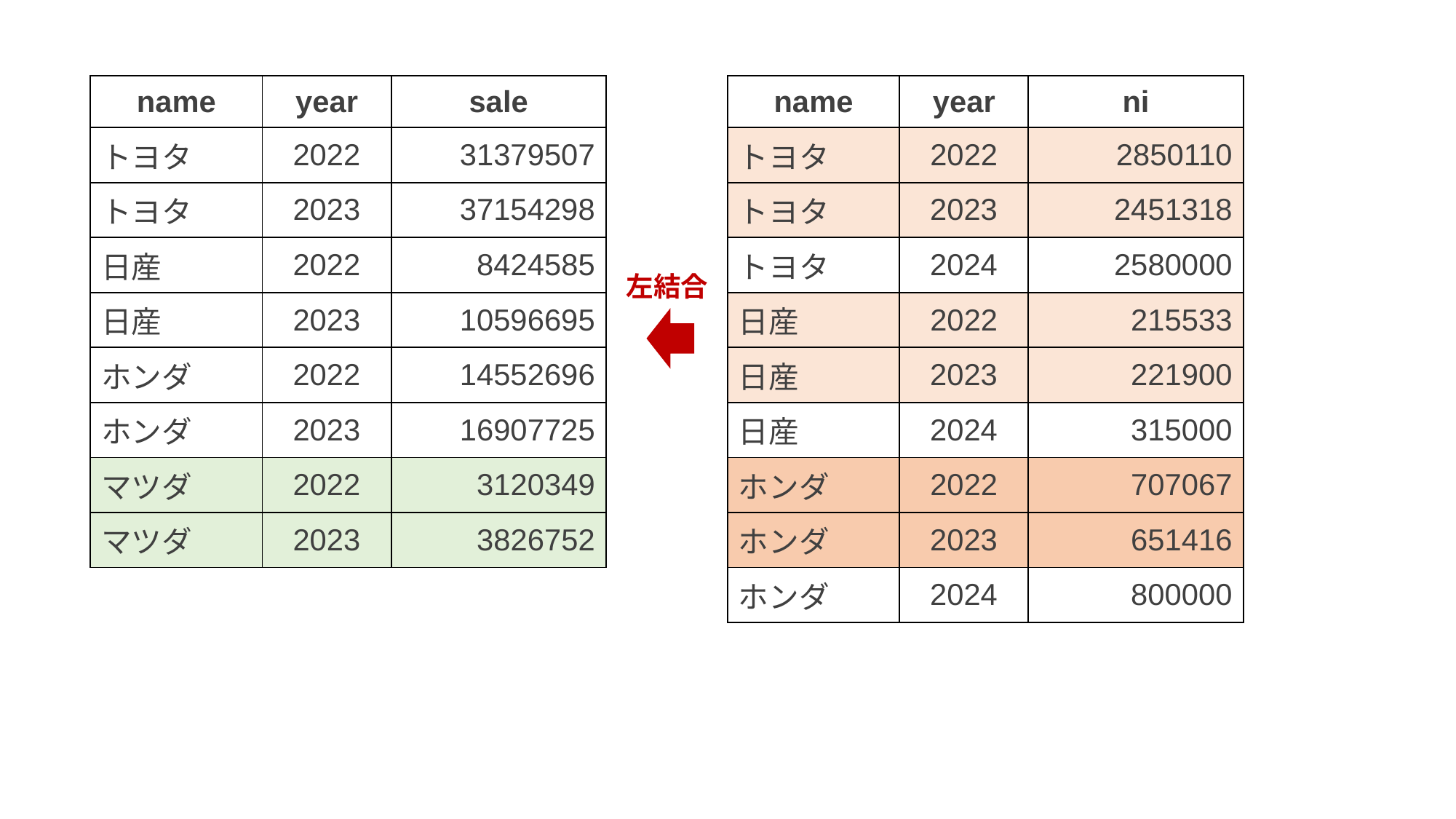

| name | year | sale |
| --- | --- | --- |
| トヨタ | 2022 | 31379507 |
| トヨタ | 2023 | 37154298 |
| 日産 | 2022 | 8424585 |
| 日産 | 2023 | 10596695 |
| ホンダ | 2022 | 14552696 |
| ホンダ | 2023 | 16907725 |
| マツダ | 2022 | 3120349 |
| マツダ | 2023 | 3826752 |
| name | year | ni |
| --- | --- | --- |
| トヨタ | 2022 | 2850110 |
| トヨタ | 2023 | 2451318 |
| トヨタ | 2024 | 2580000 |
| 日産 | 2022 | 215533 |
| 日産 | 2023 | 221900 |
| 日産 | 2024 | 315000 |
| ホンダ | 2022 | 707067 |
| ホンダ | 2023 | 651416 |
| ホンダ | 2024 | 800000 |
左結合